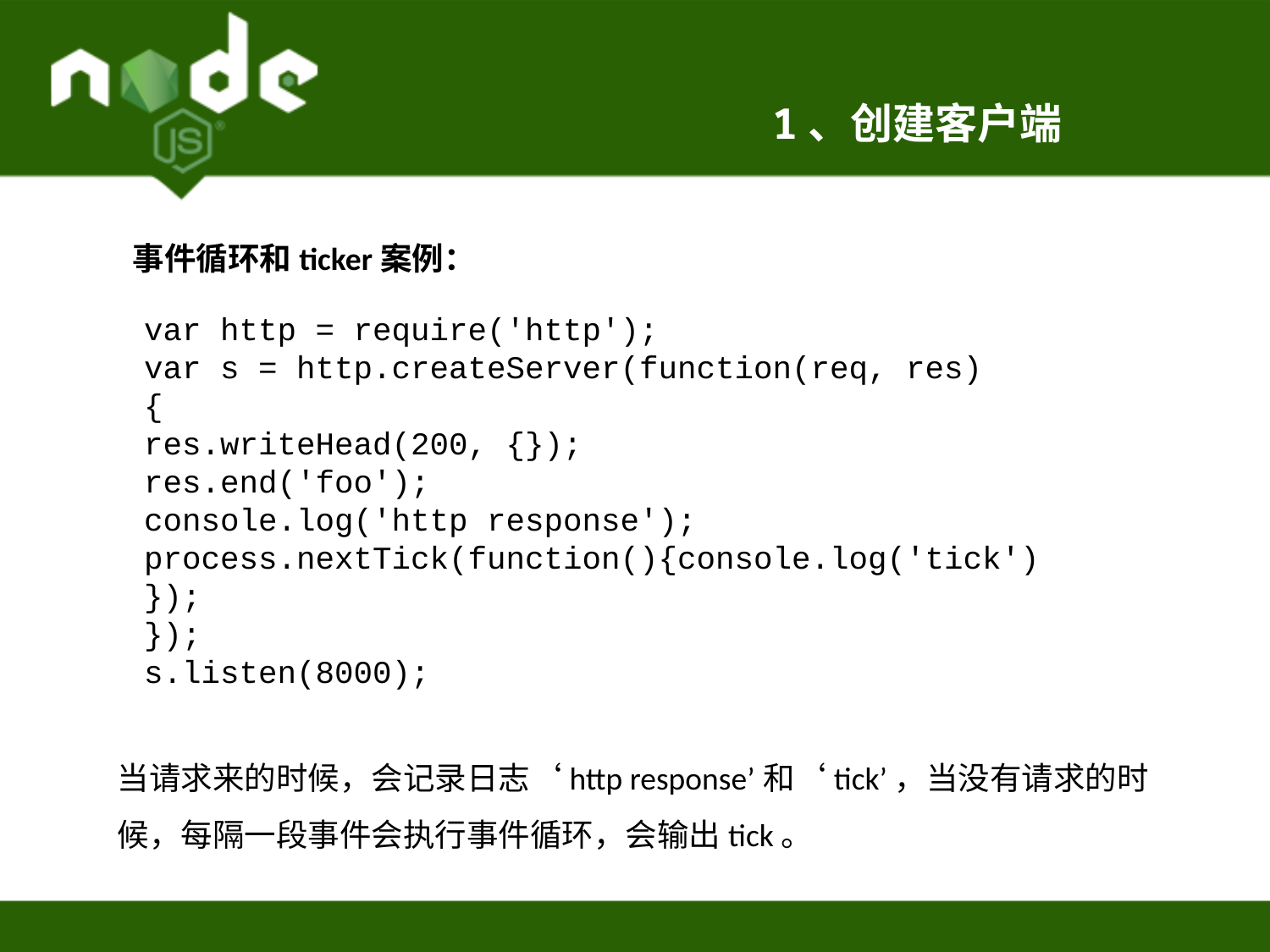

1、创建客户端
事件循环和ticker案例：
var http = require('http');
var s = http.createServer(function(req, res) {
res.writeHead(200, {});
res.end('foo');
console.log('http response'); 　　process.nextTick(function(){console.log('tick')
});
});
s.listen(8000);
当请求来的时候，会记录日志‘http response’和‘tick’，当没有请求的时候，每隔一段事件会执行事件循环，会输出tick。